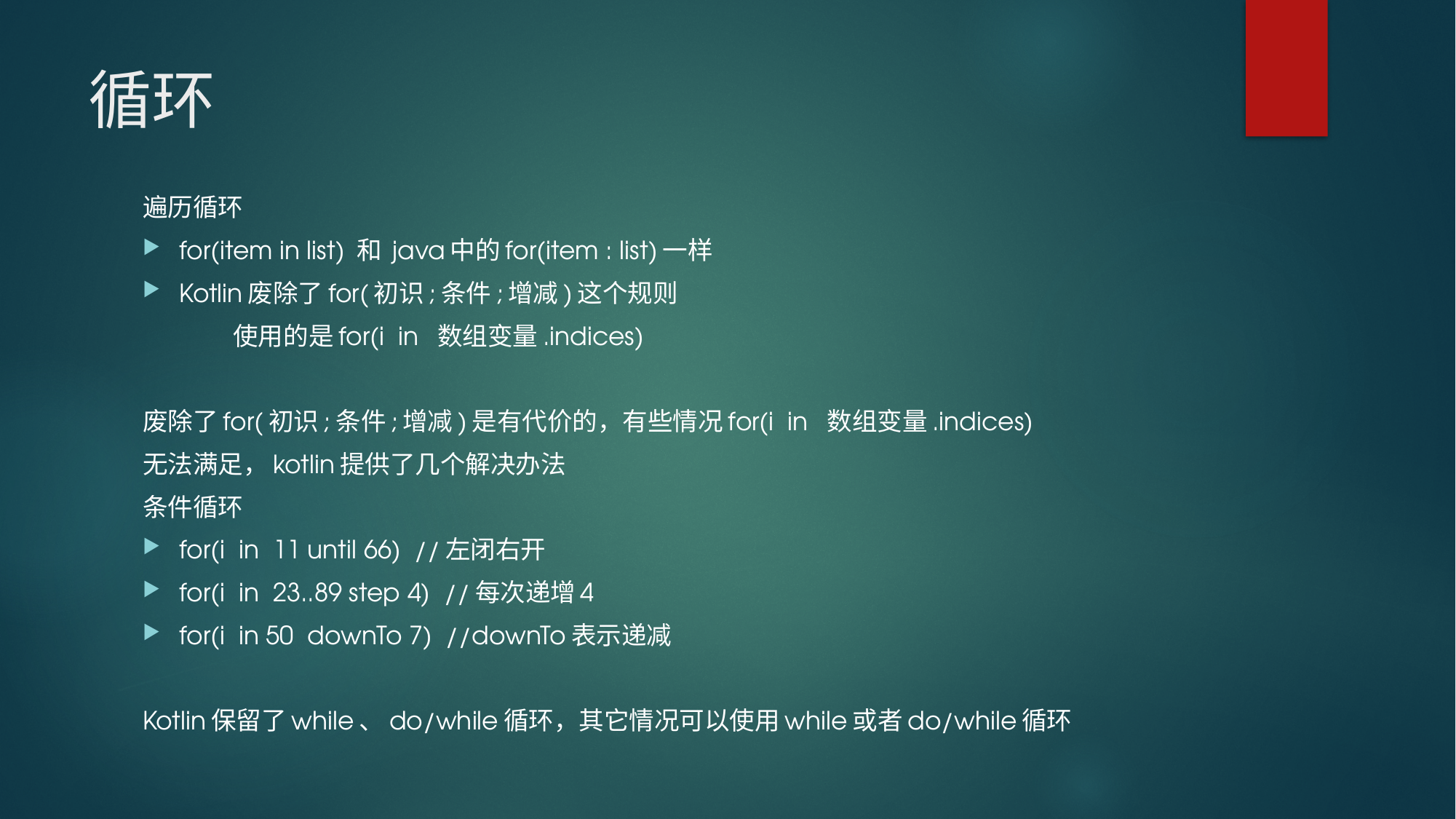

# 循环
遍历循环
for(item in list) 和 java中的for(item : list)一样
Kotlin废除了for(初识;条件;增减)这个规则
	使用的是for(i  in  数组变量.indices)

废除了for(初识;条件;增减)是有代价的，有些情况for(i  in  数组变量.indices)
无法满足，kotlin提供了几个解决办法
条件循环
for(i  in  11 until 66)  //左闭右开
for(i  in  23..89 step 4)  //每次递增4
for(i  in 50  downTo 7)  //downTo表示递减

Kotlin保留了while、do/while循环，其它情况可以使用while或者do/while循环